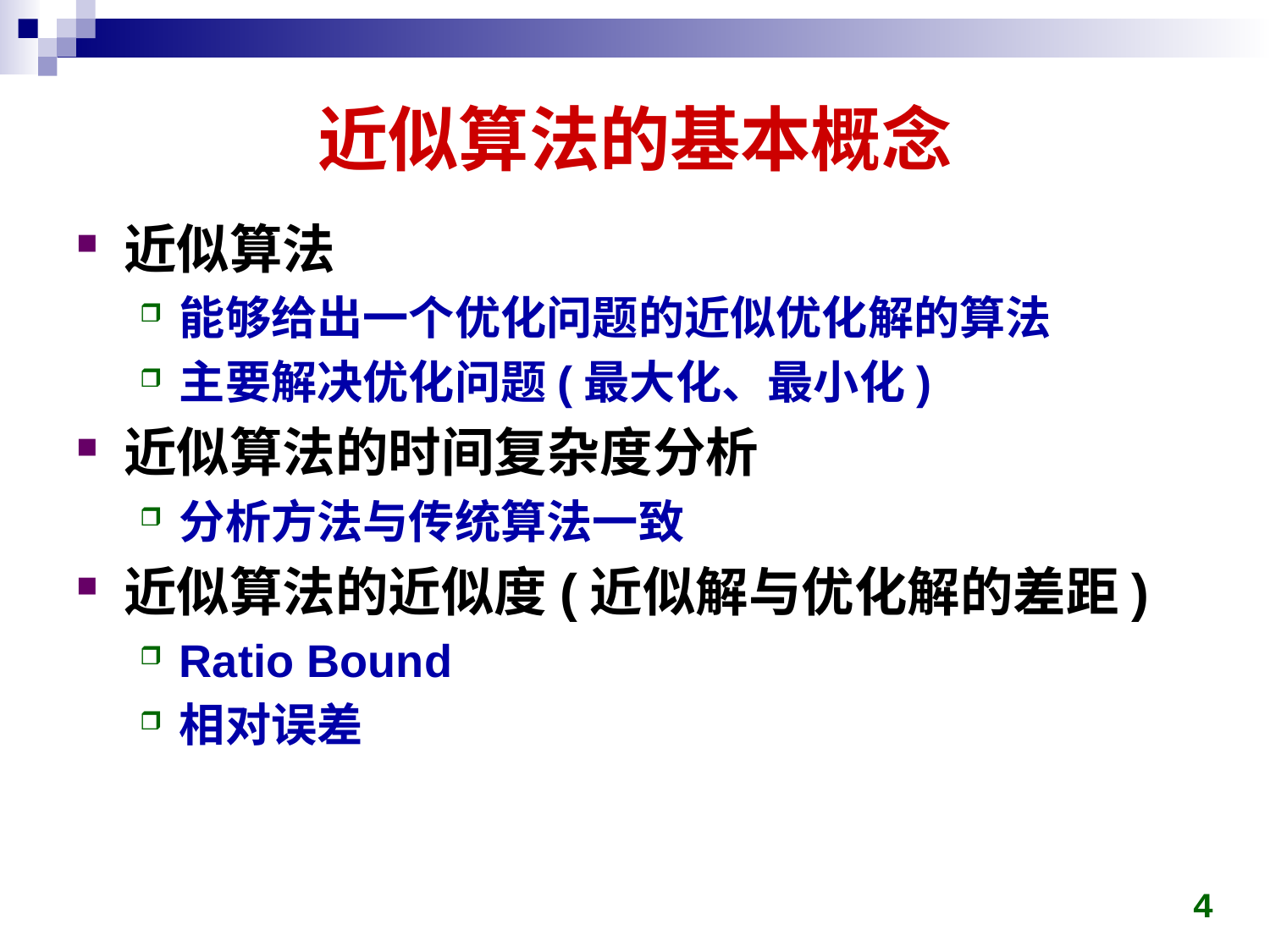

# 近似算法的基本概念
近似算法
能够给出一个优化问题的近似优化解的算法
主要解决优化问题(最大化、最小化)
近似算法的时间复杂度分析
分析方法与传统算法一致
近似算法的近似度(近似解与优化解的差距)
Ratio Bound
相对误差
4